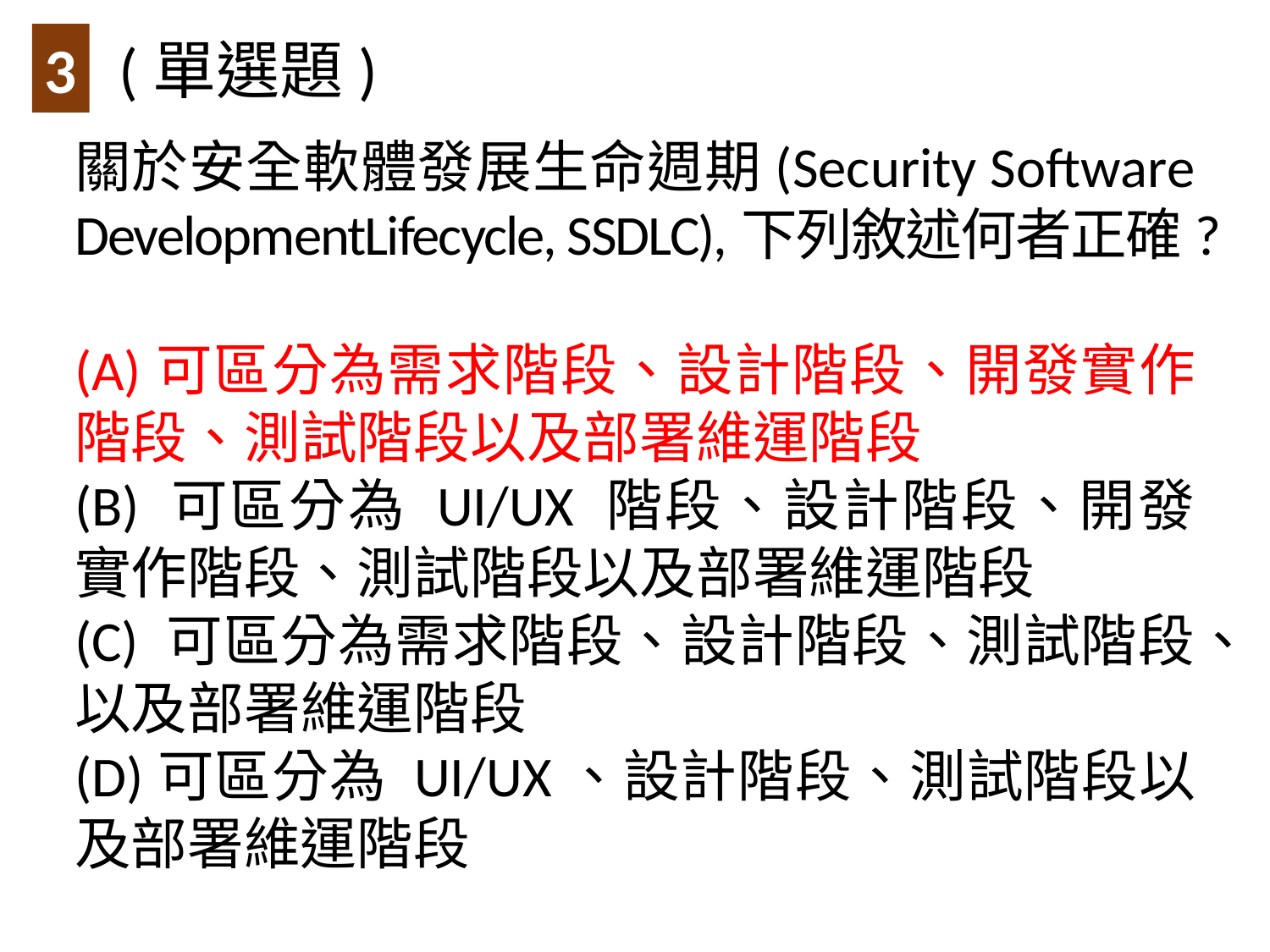

(單選題)
3
關於安全軟體發展生命週期(Security Software DevelopmentLifecycle, SSDLC),下列敘述何者正確?

(A)可區分為需求階段、設計階段、開發實作階段、測試階段以及部署維運階段
(B) 可區分為 UI/UX 階段、設計階段、開發實作階段、測試階段以及部署維運階段
(C) 可區分為需求階段、設計階段、測試階段、以及部署維運階段
(D)可區分為 UI/UX、設計階段、測試階段以及部署維運階段